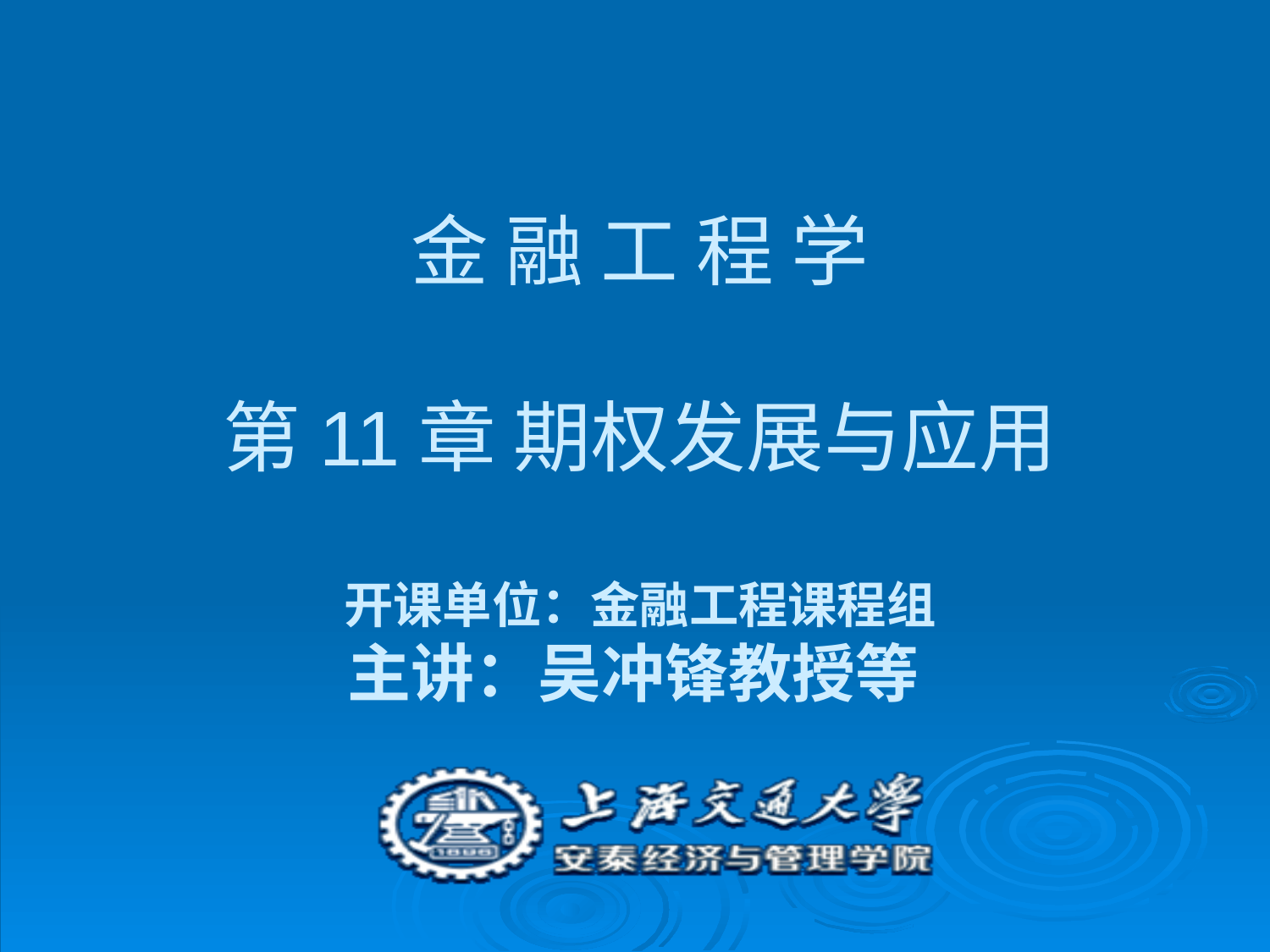

# 金 融 工 程 学 第11章 期权发展与应用 开课单位：金融工程课程组 主讲：吴冲锋教授等